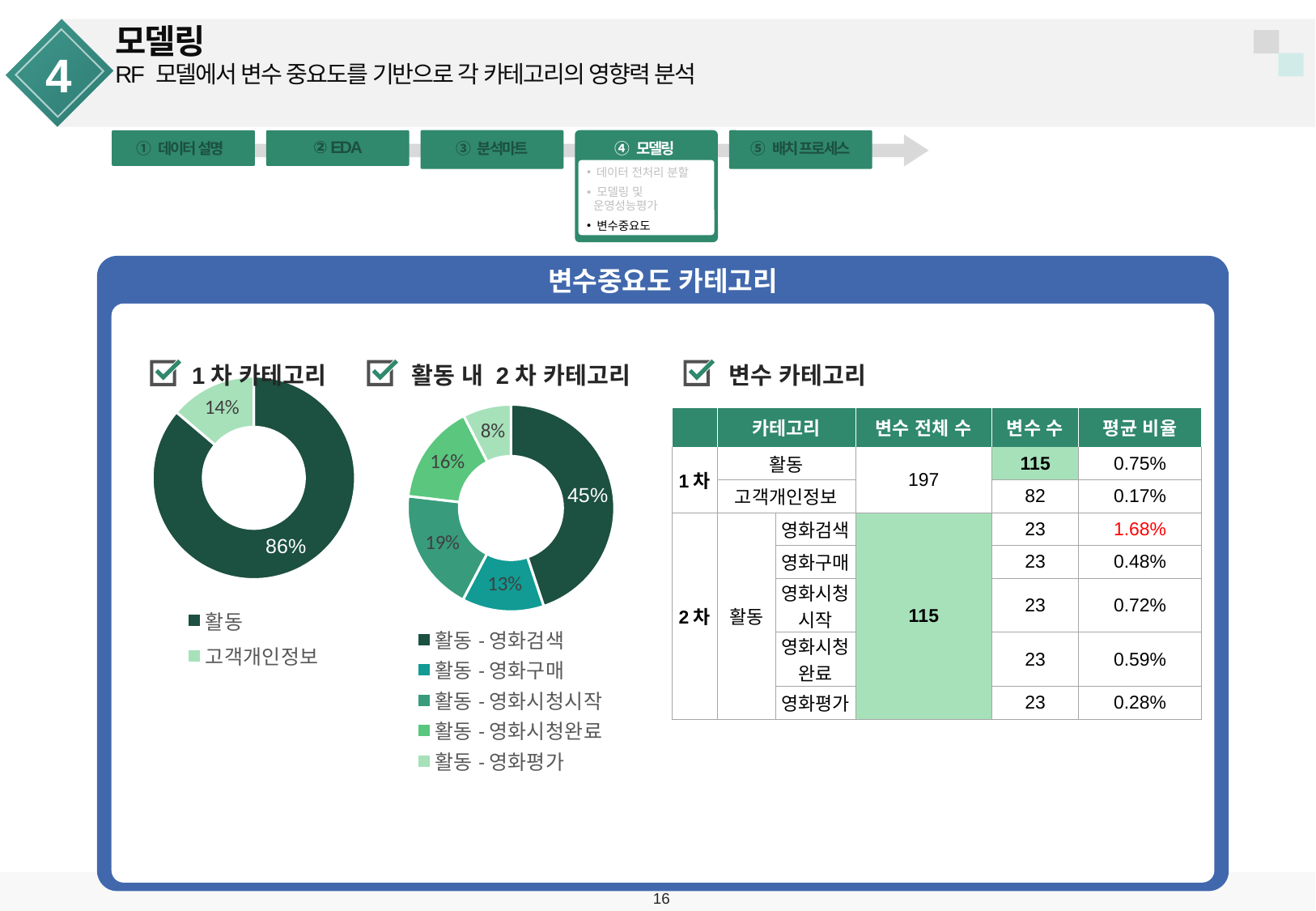

모델링

4
RF 모델에서 변수 중요도를 기반으로 각 카테고리의 영향력 분석

② EDA
① 데이터 설명
③ 분석마트
④ 모델링
⑤ 배치 프로세스

 데이터 전처리 분할
 모델링 및
  운영성능평가
 변수중요도

변수중요도 카테고리

1차 카테고리

활동 내 2차 카테고리

변수 카테고리

### Chart

| Category |  |
|---|---|
| 활동-영화검색 | 0.44861849986814933 |
| 활동-영화구매 | 0.12822468217127436 |
| 활동-영화시청시작 | 0.19147499699573314 |
| 활동-영화시청완료 | 0.1562614706993206 |
| 활동-영화평가 | 0.07542035026552106 |

### Chart

| Category |  |
|---|---|
| 활동 | 0.8619853600408462 |
| 고객개인정보 | 0.13801463995915308 |
|  | 카테고리 |  | 변수 전체 수 | 변수 수 | 평균 비율 |
| --- | --- | --- | --- | --- | --- |
| 1차 | 활동 |  | 197 | 115 | 0.75% |
|  | 고객개인정보 |  |  | 82 | 0.17% |
| 2차 | 활동 | 영화검색 | 115 | 23 | 1.68% |
|  |  | 영화구매 |  | 23 | 0.48% |
|  |  | 영화시청시작 |  | 23 | 0.72% |
|  |  | 영화시청완료 |  | 23 | 0.59% |
|  |  | 영화평가 |  | 23 | 0.28% |
16